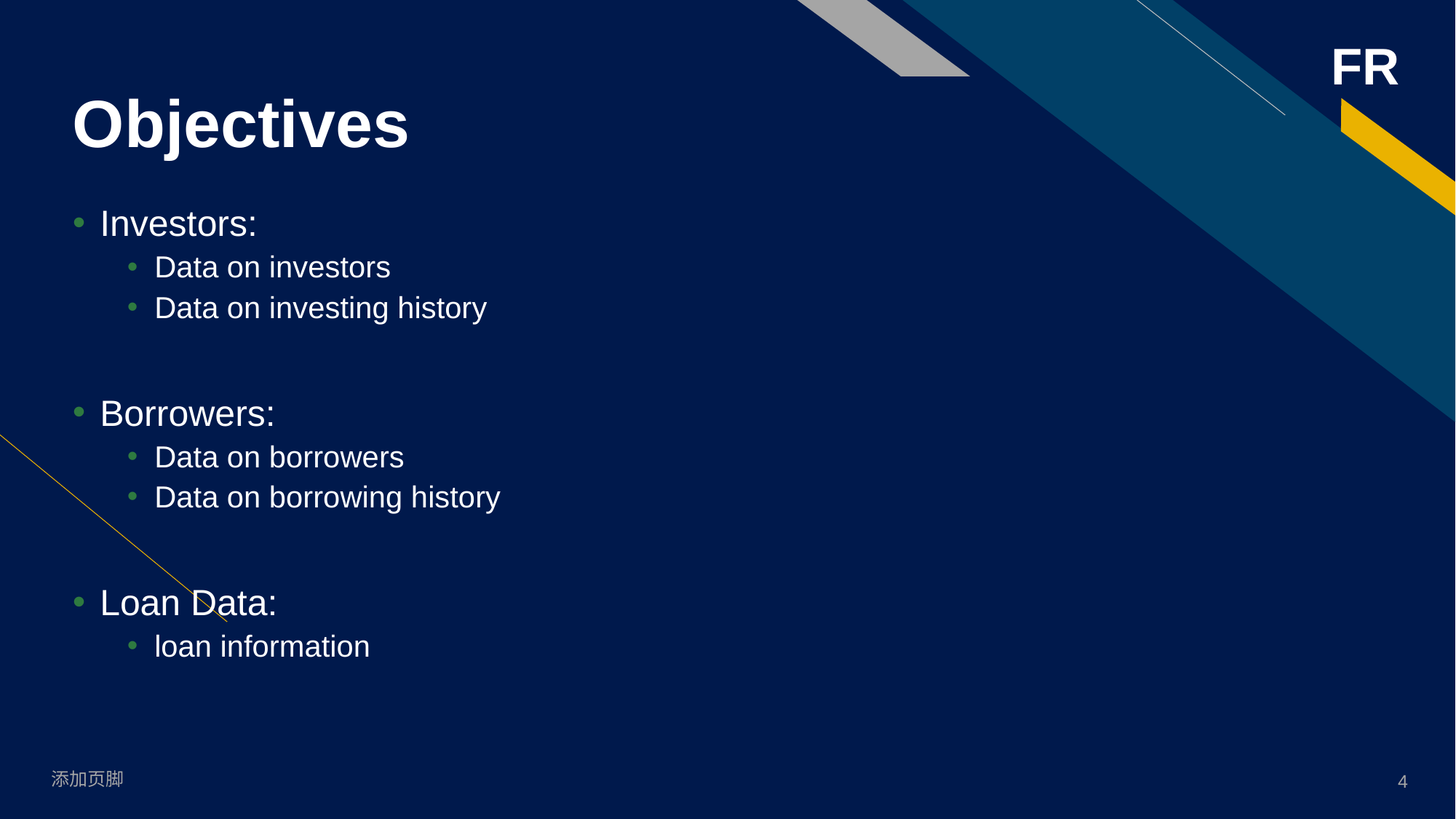

# Objectives
Investors:
Data on investors
Data on investing history

Borrowers:
Data on borrowers
Data on borrowing history

Loan Data:
loan information

添加页脚
4